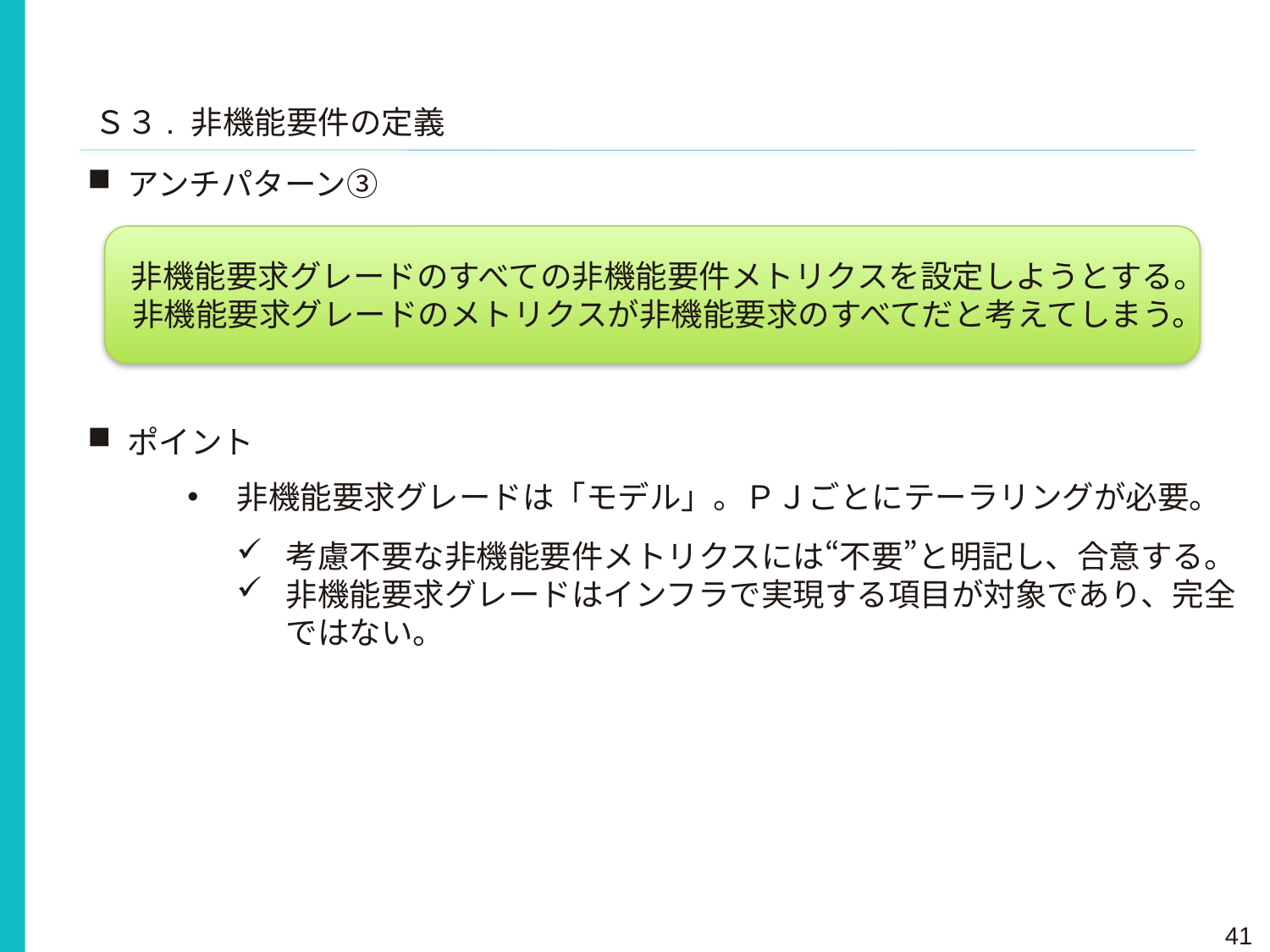

Ｓ３. 非機能要件の定義
アンチパターン③
非機能要求グレードのすべての非機能要件メトリクスを設定しようとする。
非機能要求グレードのメトリクスが非機能要求のすべてだと考えてしまう。
ポイント

非機能要求グレードは「モデル」。ＰＪごとにテーラリングが必要。

考慮不要な非機能要件メトリクスには“不要”と明記し、合意する。
非機能要求グレードはインフラで実現する項目が対象であり、完全ではない。
41